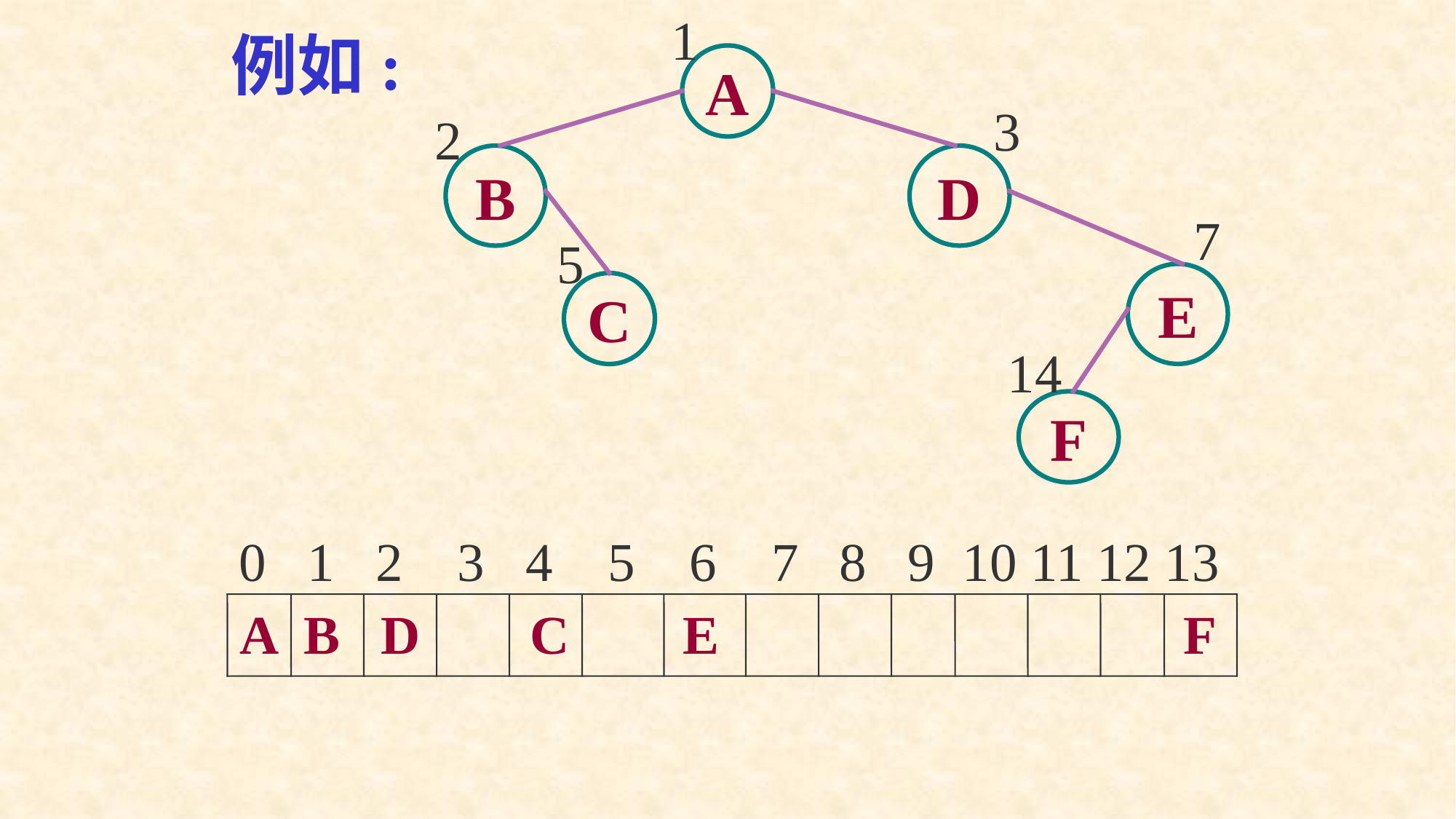

1
例如:
A

B
D

E
C

F
3
2
7
5
14
 0   1   2    3   4    5    6    7   8   9  10 11 12 13

 A  B   D
C
E
 F